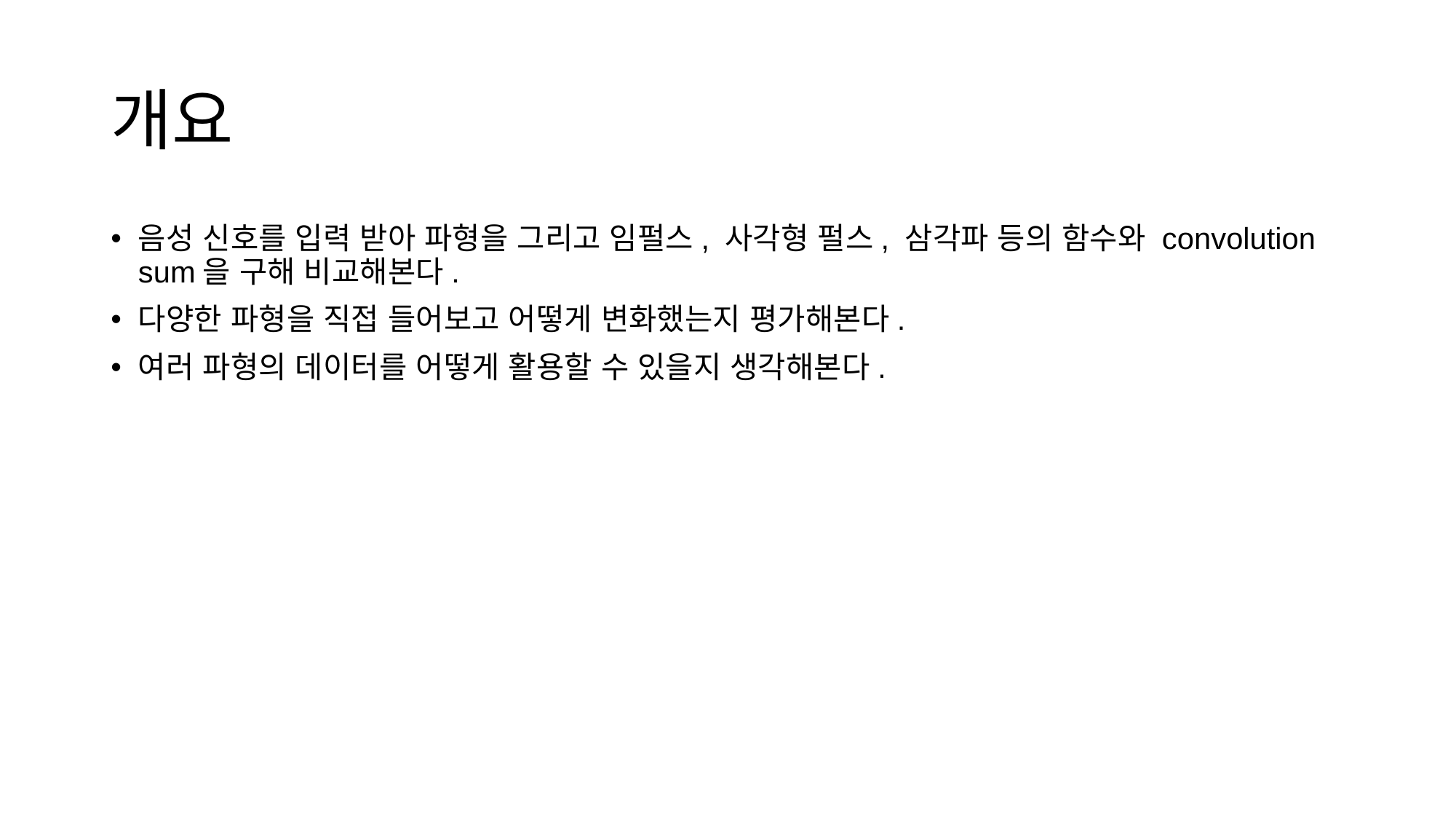

# 개요
음성 신호를 입력 받아 파형을 그리고 임펄스, 사각형 펄스, 삼각파 등의 함수와 convolution sum을 구해 비교해본다.
다양한 파형을 직접 들어보고 어떻게 변화했는지 평가해본다.
여러 파형의 데이터를 어떻게 활용할 수 있을지 생각해본다.